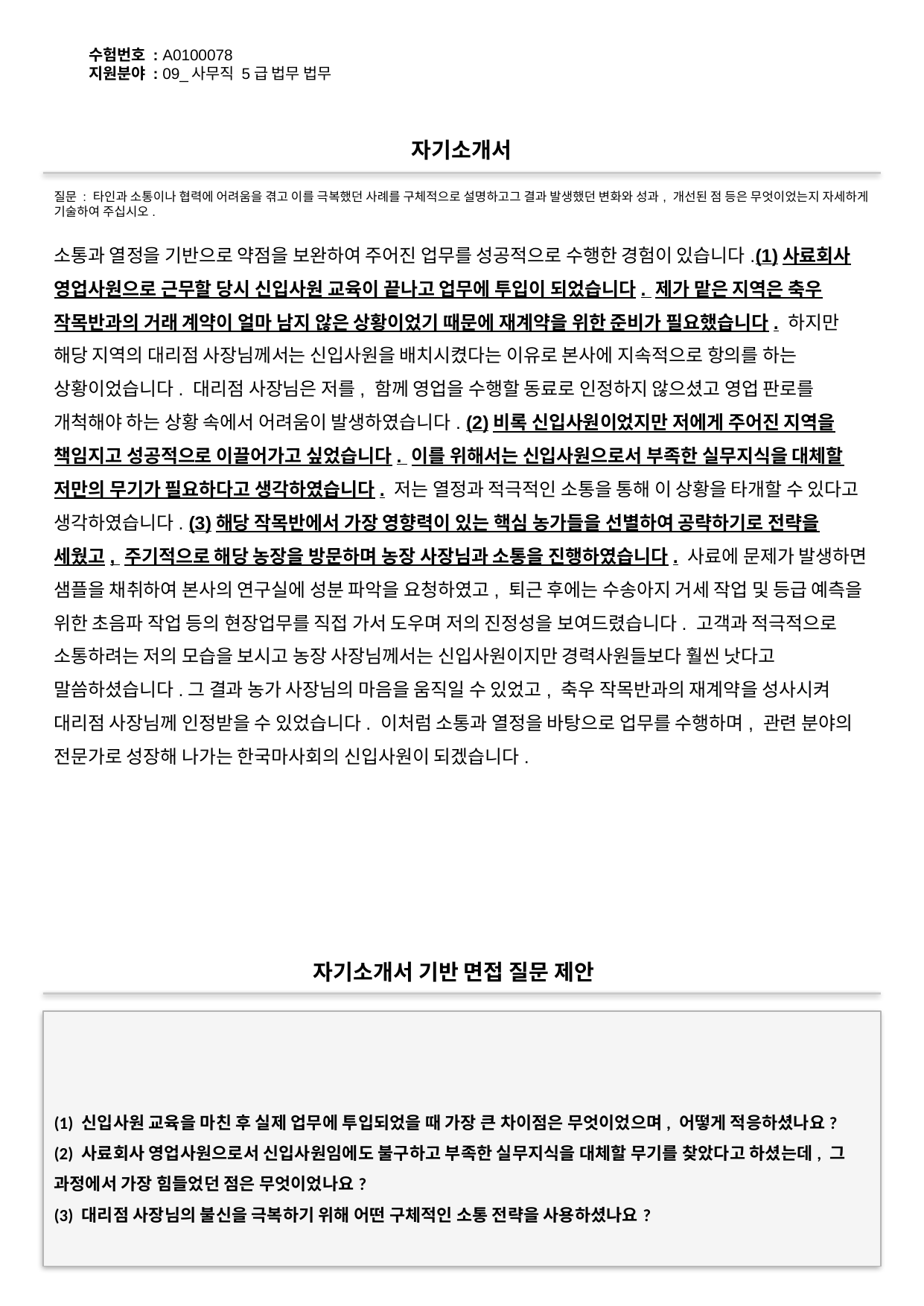

수험번호 : A0100078
지원분야 : 09_사무직 5급 법무 법무
#

자기소개서

질문 : 타인과 소통이나 협력에 어려움을 겪고 이를 극복했던 사례를 구체적으로 설명하고그 결과 발생했던 변화와 성과, 개선된 점 등은 무엇이었는지 자세하게 기술하여 주십시오.

소통과 열정을 기반으로 약점을 보완하여 주어진 업무를 성공적으로 수행한 경험이 있습니다.(1)사료회사 영업사원으로 근무할 당시 신입사원 교육이 끝나고 업무에 투입이 되었습니다. 제가 맡은 지역은 축우 작목반과의 거래 계약이 얼마 남지 않은 상황이었기 때문에 재계약을 위한 준비가 필요했습니다. 하지만 해당 지역의 대리점 사장님께서는 신입사원을 배치시켰다는 이유로 본사에 지속적으로 항의를 하는 상황이었습니다. 대리점 사장님은 저를, 함께 영업을 수행할 동료로 인정하지 않으셨고 영업 판로를 개척해야 하는 상황 속에서 어려움이 발생하였습니다. (2)비록 신입사원이었지만 저에게 주어진 지역을 책임지고 성공적으로 이끌어가고 싶었습니다. 이를 위해서는 신입사원으로서 부족한 실무지식을 대체할 저만의 무기가 필요하다고 생각하였습니다. 저는 열정과 적극적인 소통을 통해 이 상황을 타개할 수 있다고 생각하였습니다. (3)해당 작목반에서 가장 영향력이 있는 핵심 농가들을 선별하여 공략하기로 전략을 세웠고, 주기적으로 해당 농장을 방문하며 농장 사장님과 소통을 진행하였습니다. 사료에 문제가 발생하면 샘플을 채취하여 본사의 연구실에 성분 파악을 요청하였고, 퇴근 후에는 수송아지 거세 작업 및 등급 예측을 위한 초음파 작업 등의 현장업무를 직접 가서 도우며 저의 진정성을 보여드렸습니다. 고객과 적극적으로 소통하려는 저의 모습을 보시고 농장 사장님께서는 신입사원이지만 경력사원들보다 훨씬 낫다고 말씀하셨습니다.그 결과 농가 사장님의 마음을 움직일 수 있었고, 축우 작목반과의 재계약을 성사시켜 대리점 사장님께 인정받을 수 있었습니다. 이처럼 소통과 열정을 바탕으로 업무를 수행하며, 관련 분야의 전문가로 성장해 나가는 한국마사회의 신입사원이 되겠습니다.

자기소개서 기반 면접 질문 제안

(1) 신입사원 교육을 마친 후 실제 업무에 투입되었을 때 가장 큰 차이점은 무엇이었으며, 어떻게 적응하셨나요?
(2) 사료회사 영업사원으로서 신입사원임에도 불구하고 부족한 실무지식을 대체할 무기를 찾았다고 하셨는데, 그 과정에서 가장 힘들었던 점은 무엇이었나요?
(3) 대리점 사장님의 불신을 극복하기 위해 어떤 구체적인 소통 전략을 사용하셨나요?